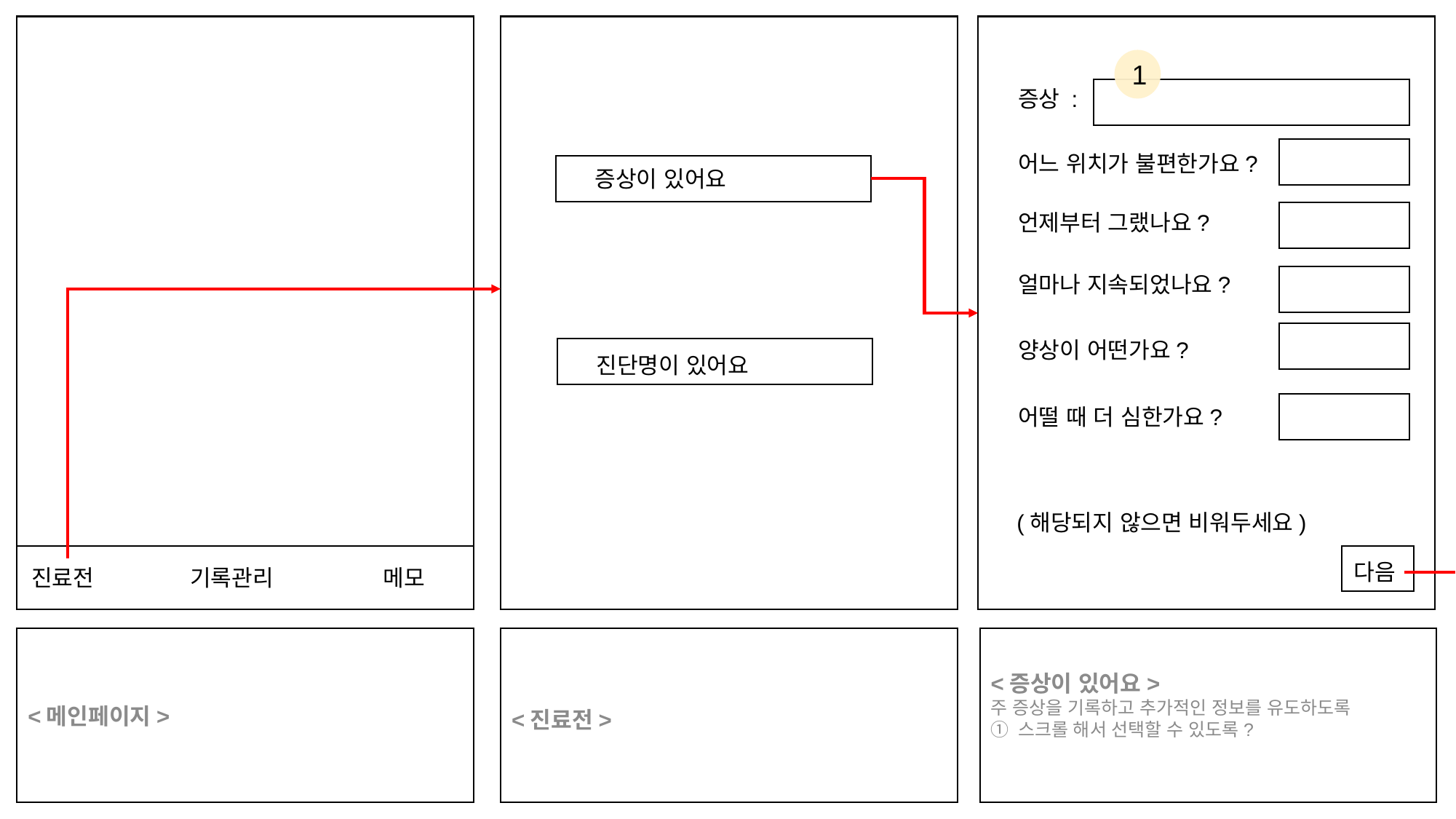

1
증상 :

어느 위치가 불편한가요?

증상이 있어요

언제부터 그랬나요?
얼마나 지속되었나요?

양상이 어떤가요?

진단명이 있어요

어떨 때 더 심한가요?
(해당되지 않으면 비워두세요)

다음
진료전
기록관리
메모
<메인페이지>

<증상이 있어요>
주 증상을 기록하고 추가적인 정보를 유도하도록
스크롤 해서 선택할 수 있도록?

<진료전>